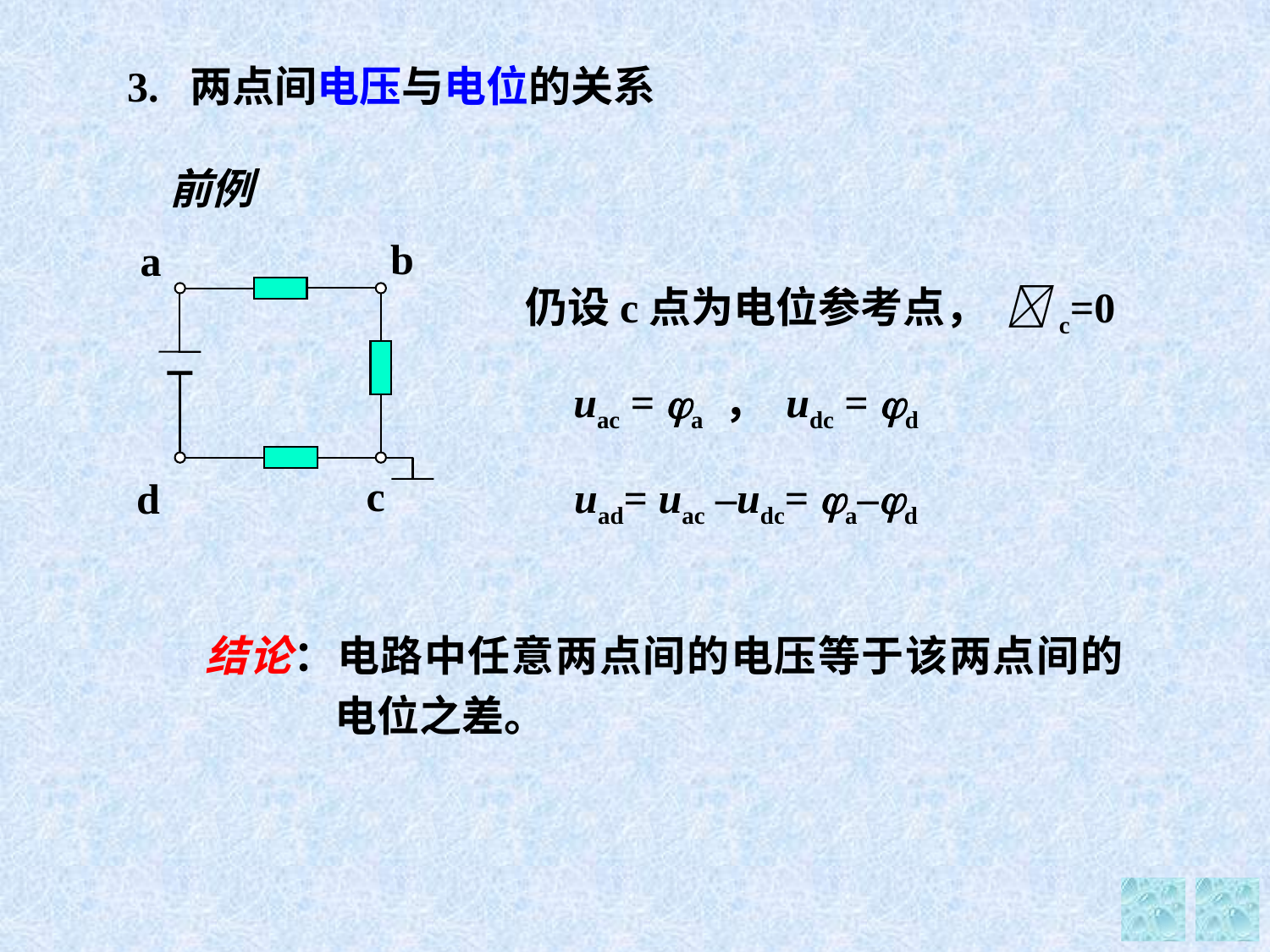

3.  两点间电压与电位的关系
前例
b
a

c
d

仍设c点为电位参考点，  ϕc=0
uac = ϕa ， udc = ϕd
uad= uac –udc= ϕa–ϕd
结论：电路中任意两点间的电压等于该两点间的电位之差。